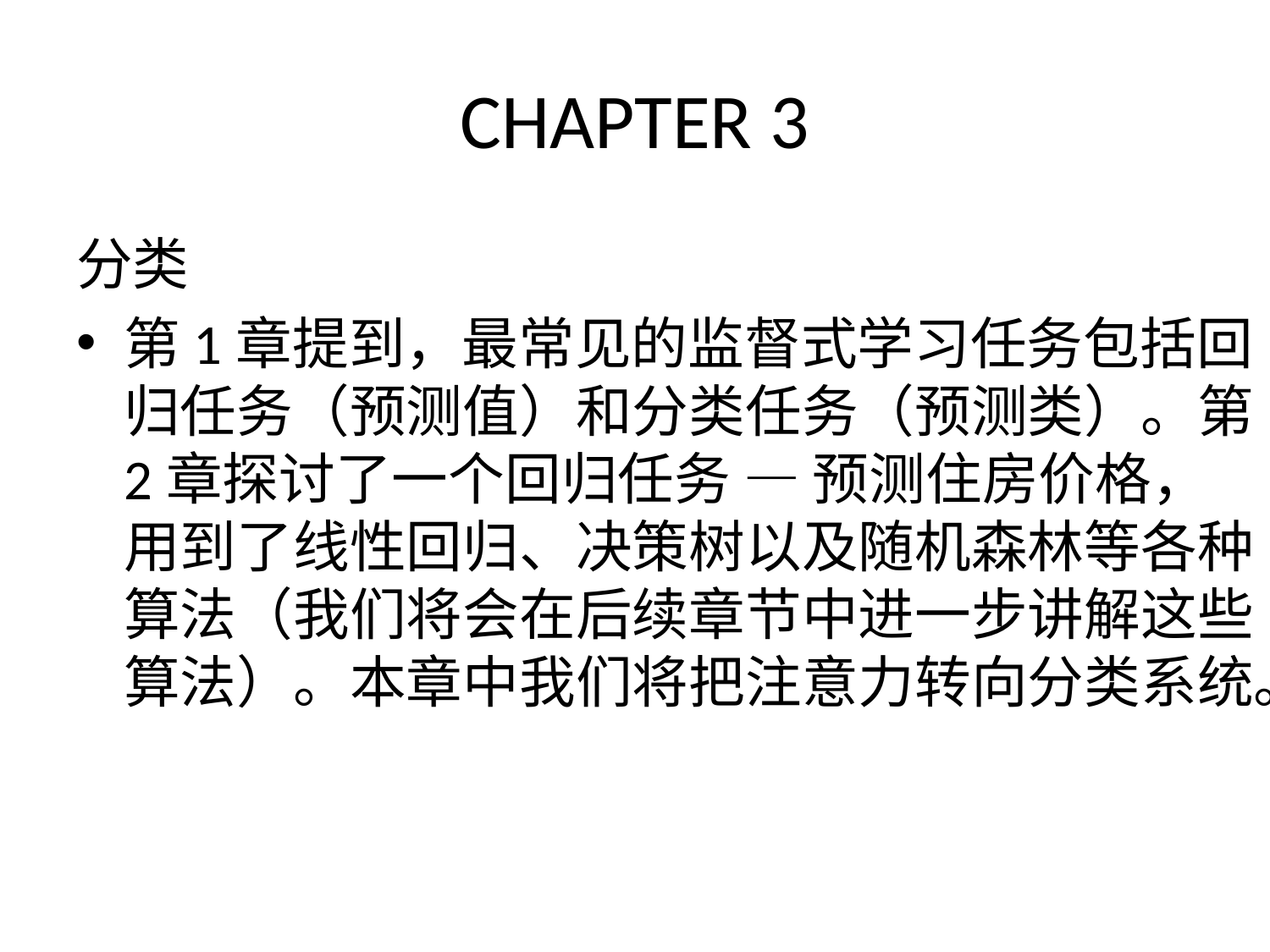

# CHAPTER 3
分类
第1章提到，最常见的监督式学习任务包括回归任务（预测值）和分类任务（预测类）。第2章探讨了一个回归任务 — 预测住房价格，用到了线性回归、决策树以及随机森林等各种算法（我们将会在后续章节中进一步讲解这些算法）。本章中我们将把注意力转向分类系统。